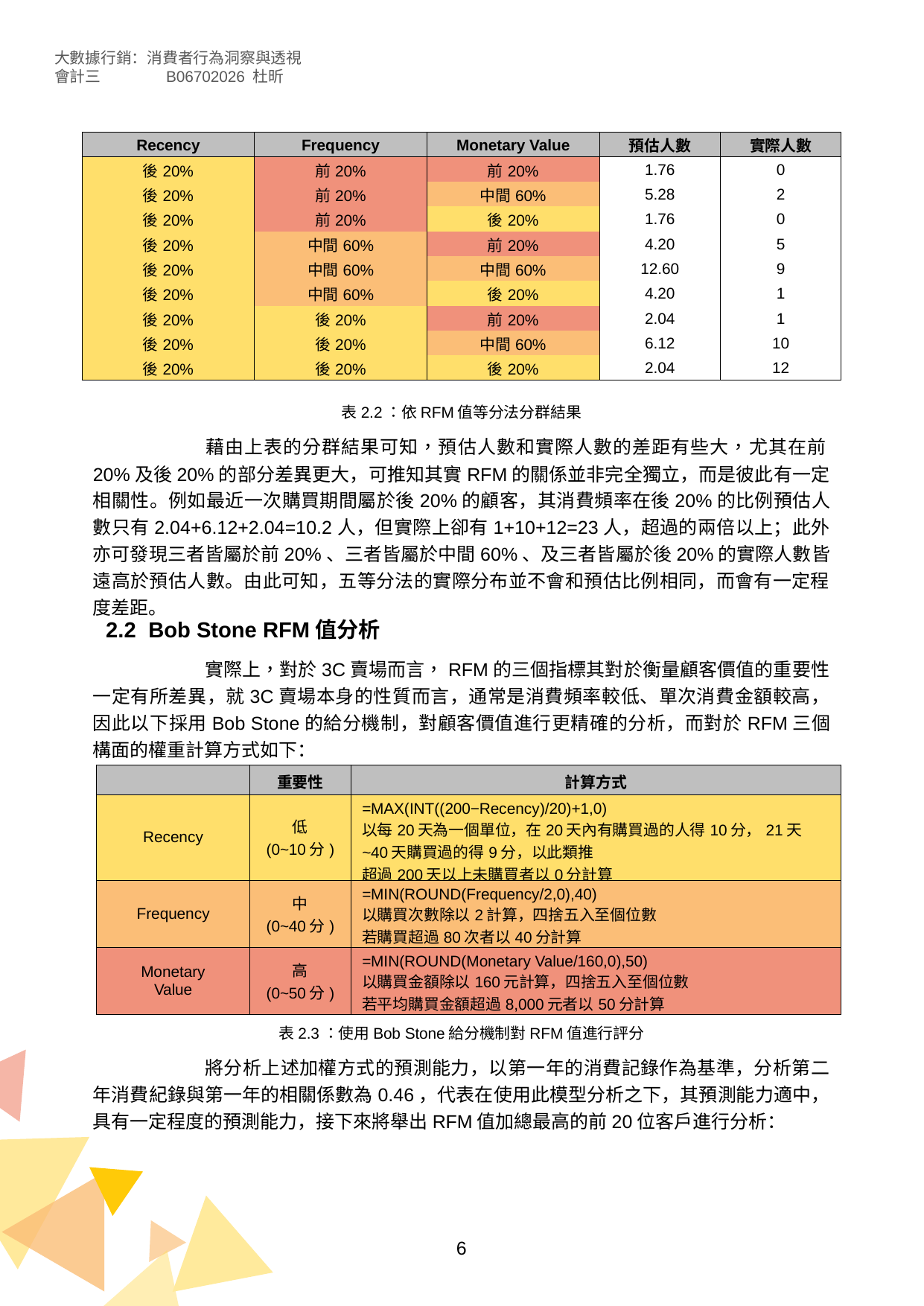

| Recency | Frequency | Monetary Value | 預估人數 | 實際人數 |
| --- | --- | --- | --- | --- |
| 後20% | 前20% | 前20% | 1.76 | 0 |
| 後20% | 前20% | 中間60% | 5.28 | 2 |
| 後20% | 前20% | 後20% | 1.76 | 0 |
| 後20% | 中間60% | 前20% | 4.20 | 5 |
| 後20% | 中間60% | 中間60% | 12.60 | 9 |
| 後20% | 中間60% | 後20% | 4.20 | 1 |
| 後20% | 後20% | 前20% | 2.04 | 1 |
| 後20% | 後20% | 中間60% | 6.12 | 10 |
| 後20% | 後20% | 後20% | 2.04 | 12 |
表2.2：依RFM值等分法分群結果
	藉由上表的分群結果可知，預估人數和實際人數的差距有些大，尤其在前20%及後20%的部分差異更大，可推知其實RFM的關係並非完全獨立，而是彼此有一定相關性。例如最近一次購買期間屬於後20%的顧客，其消費頻率在後20%的比例預估人數只有2.04+6.12+2.04=10.2人，但實際上卻有1+10+12=23人，超過的兩倍以上；此外亦可發現三者皆屬於前20%、三者皆屬於中間60%、及三者皆屬於後20%的實際人數皆遠高於預估人數。由此可知，五等分法的實際分布並不會和預估比例相同，而會有一定程度差距。
2.2  Bob Stone RFM值分析
	實際上，對於3C賣場而言，RFM的三個指標其對於衡量顧客價值的重要性一定有所差異，就3C賣場本身的性質而言，通常是消費頻率較低、單次消費金額較高，因此以下採用Bob Stone的給分機制，對顧客價值進行更精確的分析，而對於RFM三個構面的權重計算方式如下：
|  | 重要性 | 計算方式 |
| --- | --- | --- |
| Recency | 低 (0~10分) | =MAX(INT((200−Recency)/20)+1,0) 以每20天為一個單位，在20天內有購買過的人得10分，21天~40天購買過的得9分，以此類推 超過200天以上未購買者以0分計算 |
| Frequency | 中 (0~40分) | =MIN(ROUND(Frequency/2,0),40) 以購買次數除以2計算，四捨五入至個位數 若購買超過80次者以40分計算 |
| Monetary Value | 高 (0~50分) | =MIN(ROUND(Monetary Value/160,0),50) 以購買金額除以160元計算，四捨五入至個位數 若平均購買金額超過8,000元者以50分計算 |
表2.3：使用Bob Stone給分機制對RFM值進行評分
	將分析上述加權方式的預測能力，以第一年的消費記錄作為基準，分析第二年消費紀錄與第一年的相關係數為0.46，代表在使用此模型分析之下，其預測能力適中，具有一定程度的預測能力，接下來將舉出RFM值加總最高的前20位客戶進行分析：
6